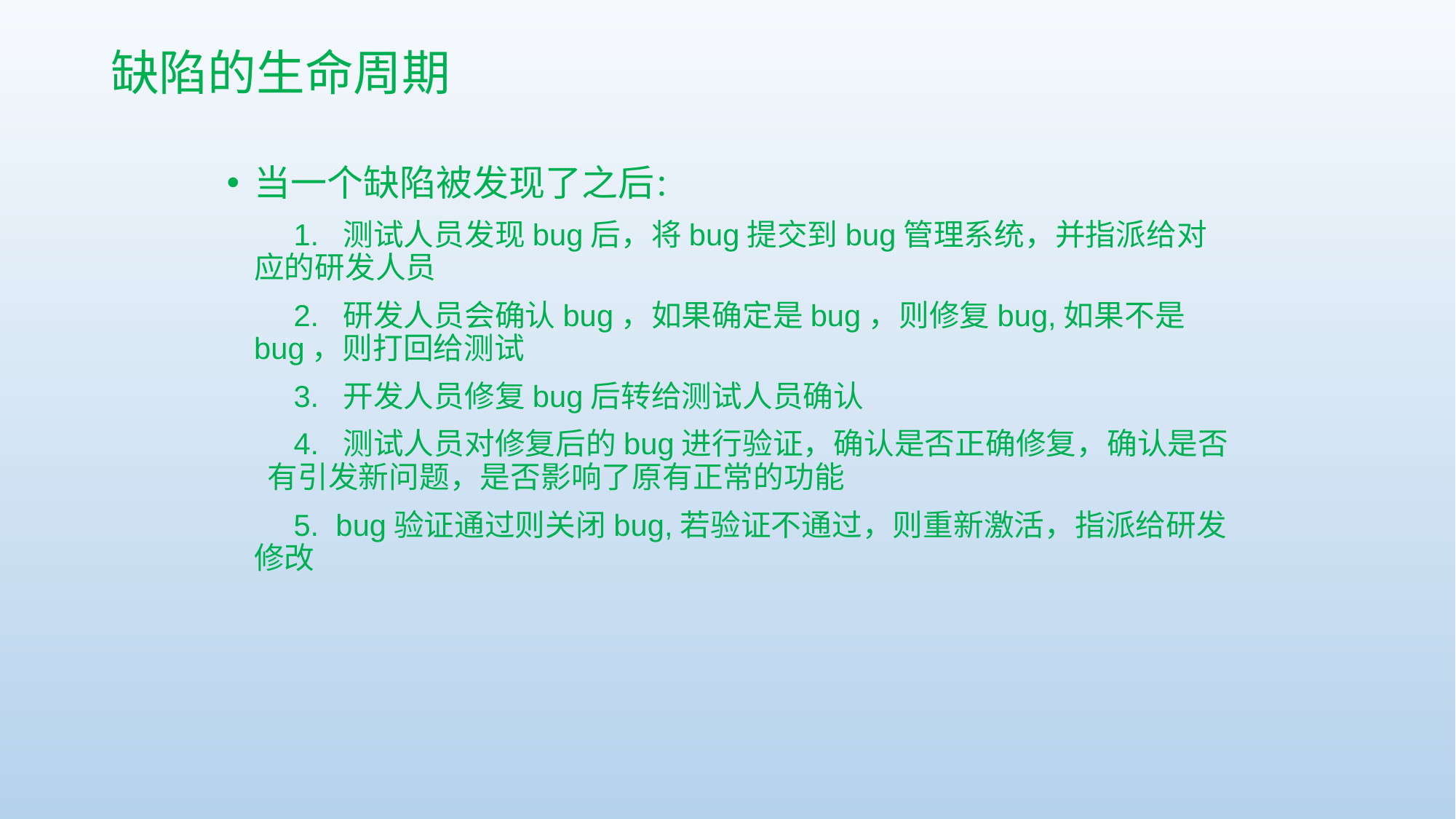

# 缺陷的生命周期
当一个缺陷被发现了之后：
        1.  测试人员发现bug后，将bug提交到bug管理系统，并指派给对应的研发人员
        2.  研发人员会确认bug，如果确定是bug，则修复bug,如果不是bug，则打回给测试
        3.  开发人员修复bug后转给测试人员确认
        4.  测试人员对修复后的bug进行验证，确认是否正确修复，确认是否   有引发新问题，是否影响了原有正常的功能
        5.  bug验证通过则关闭bug,若验证不通过，则重新激活，指派给研发修改